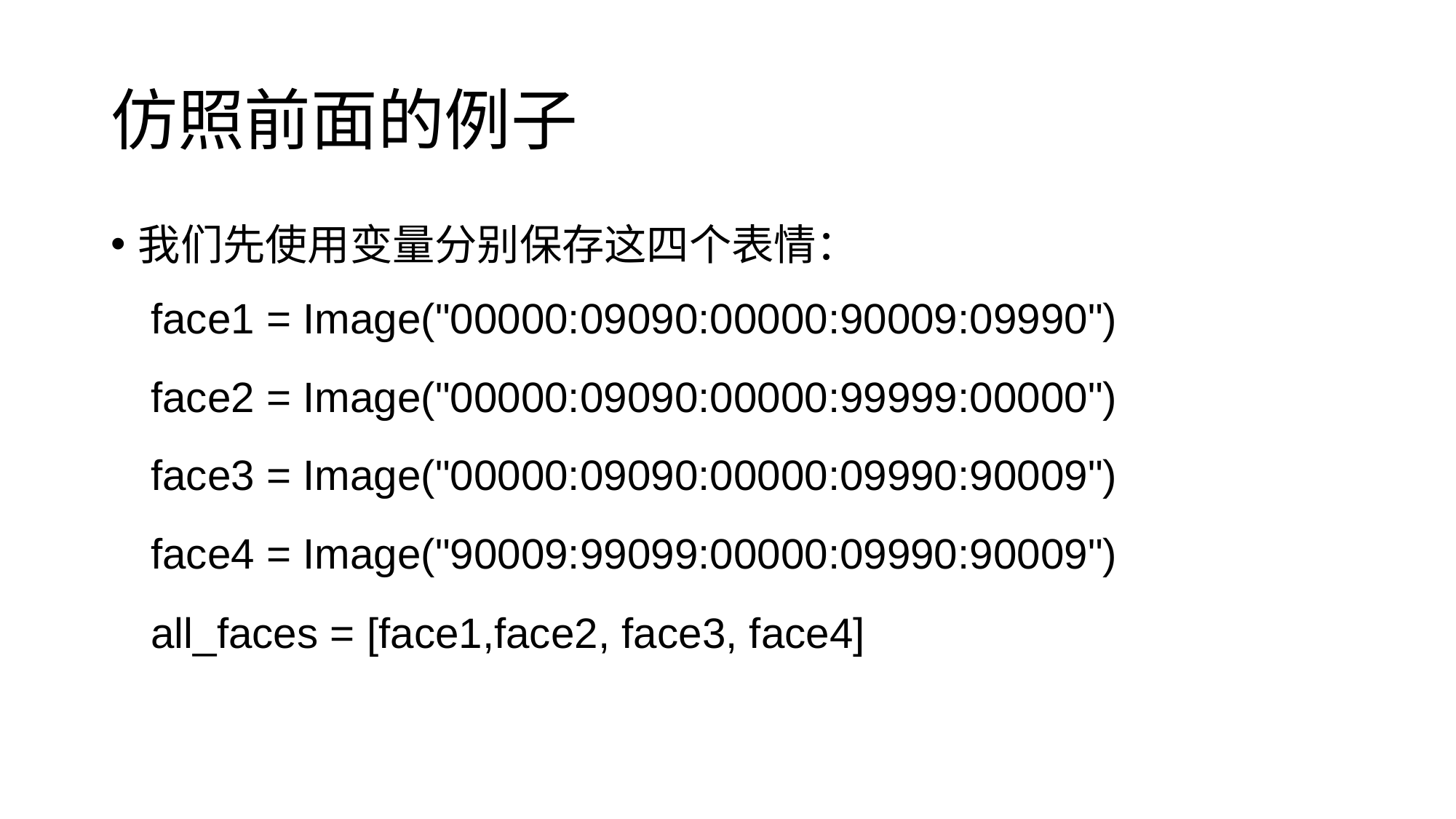

# 仿照前面的例子
我们先使用变量分别保存这四个表情：

face1 = Image("00000:09090:00000:90009:09990")
face2 = Image("00000:09090:00000:99999:00000")
face3 = Image("00000:09090:00000:09990:90009")
face4 = Image("90009:99099:00000:09990:90009")
all_faces = [face1,face2, face3, face4]